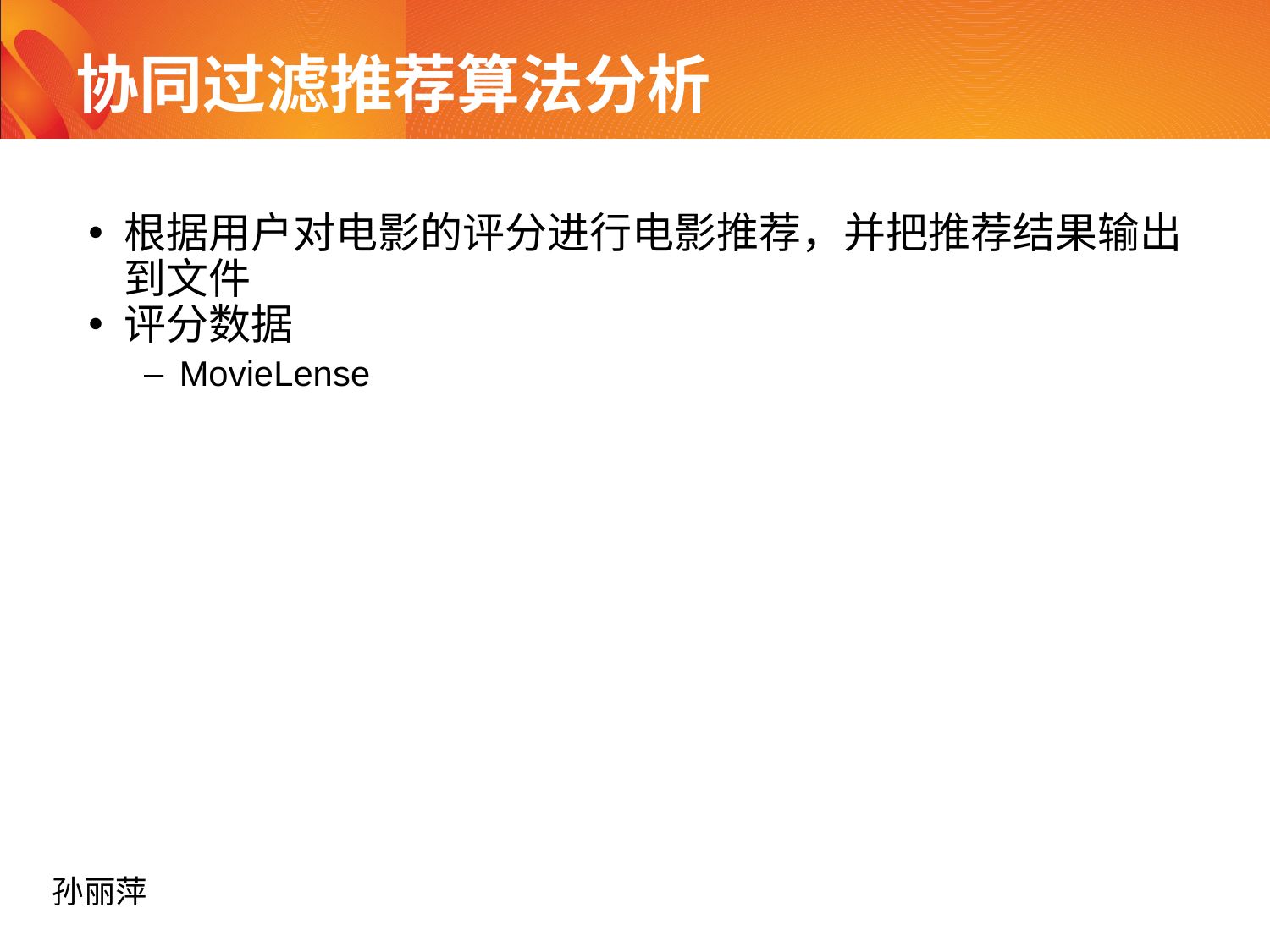

# 协同过滤推荐算法分析
根据用户对电影的评分进行电影推荐，并把推荐结果输出到文件
评分数据
MovieLense

37